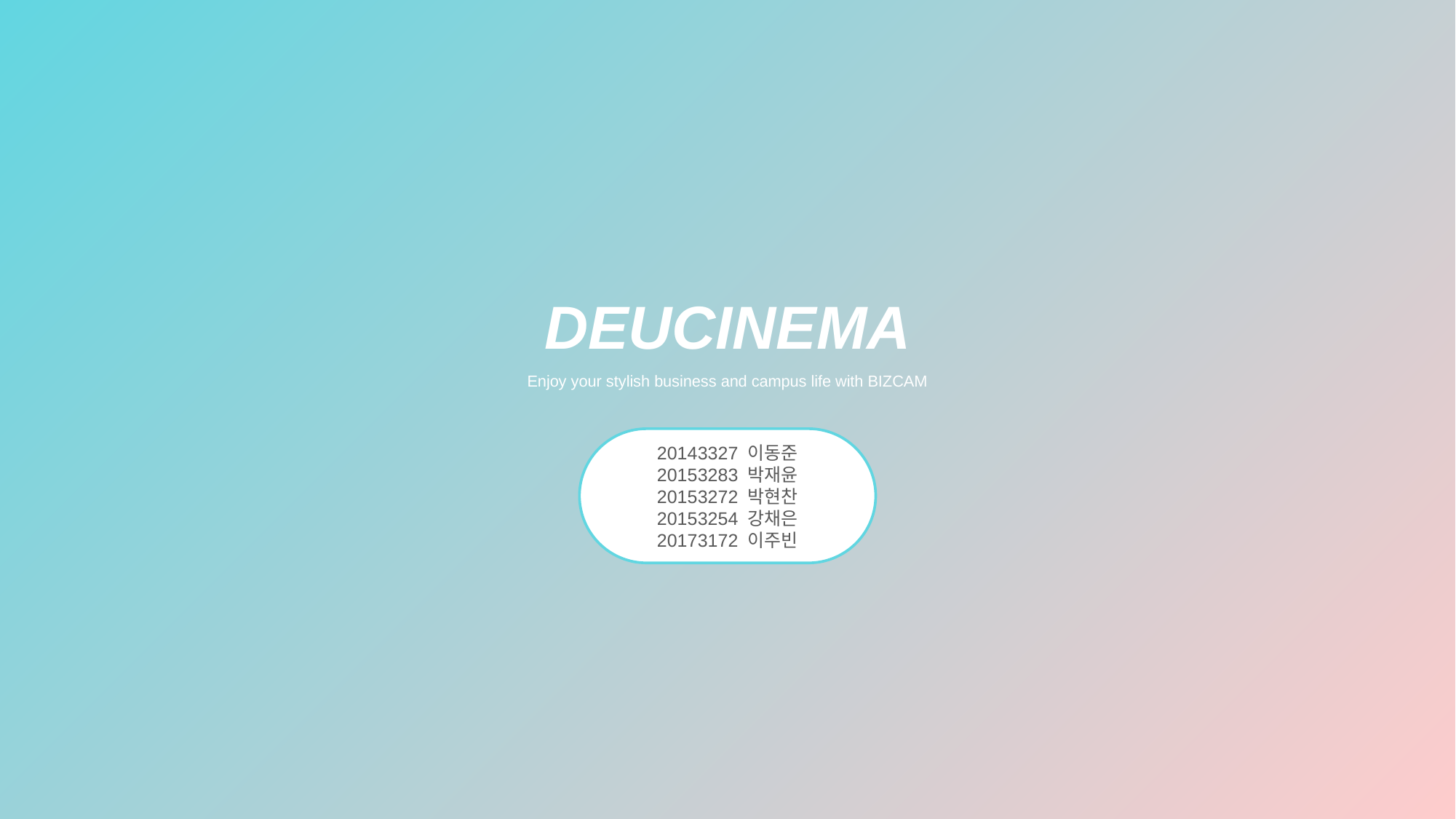

DEUCINEMA
Enjoy your stylish business and campus life with BIZCAM
20143327 이동준
20153283 박재윤
20153272 박현찬
20153254 강채은
20173172 이주빈